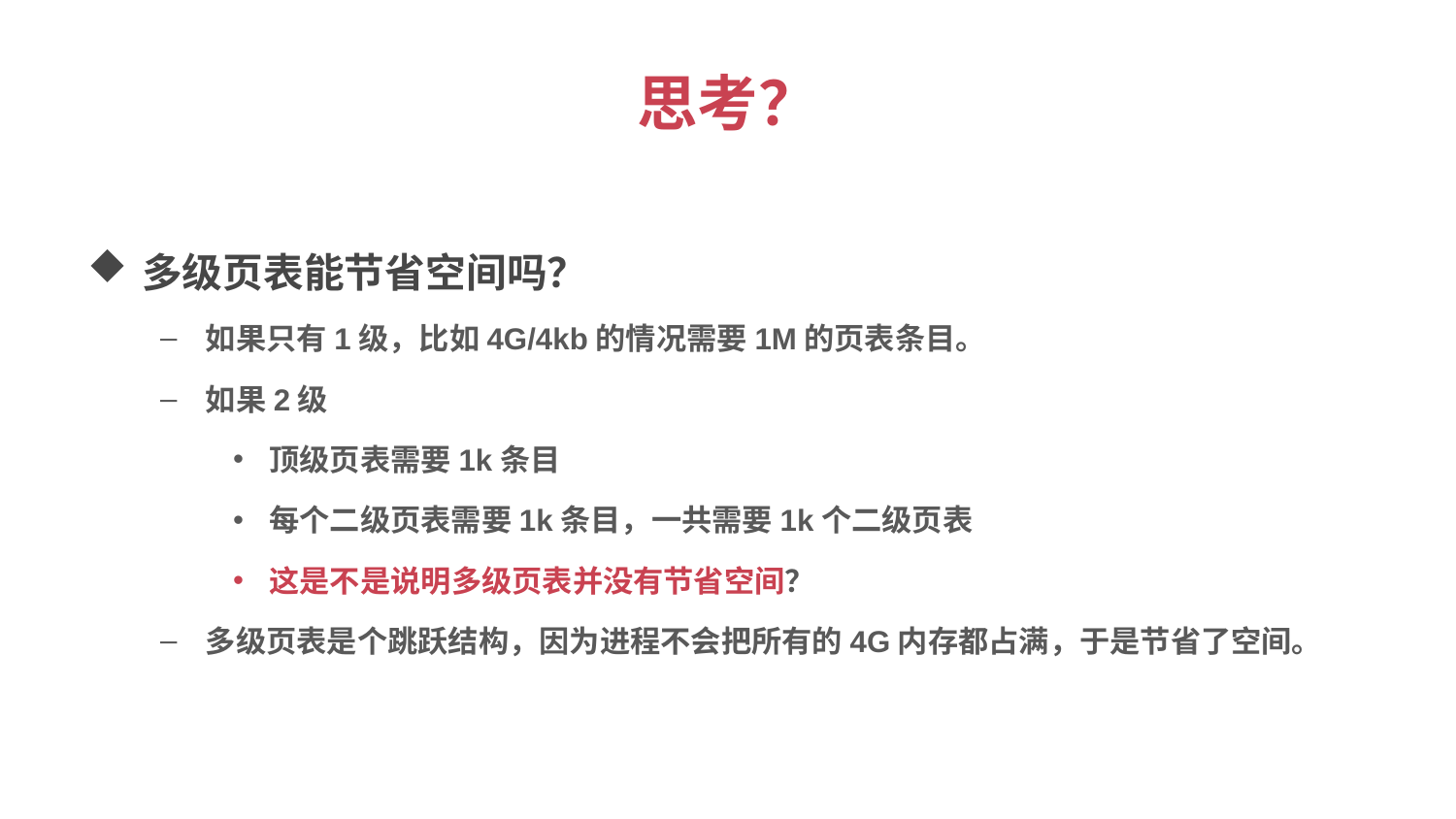

# 思考？
多级页表能节省空间吗？
如果只有1级，比如4G/4kb的情况需要1M的页表条目。
如果2级
顶级页表需要1k条目
每个二级页表需要1k条目，一共需要1k个二级页表
这是不是说明多级页表并没有节省空间？
多级页表是个跳跃结构，因为进程不会把所有的4G内存都占满，于是节省了空间。